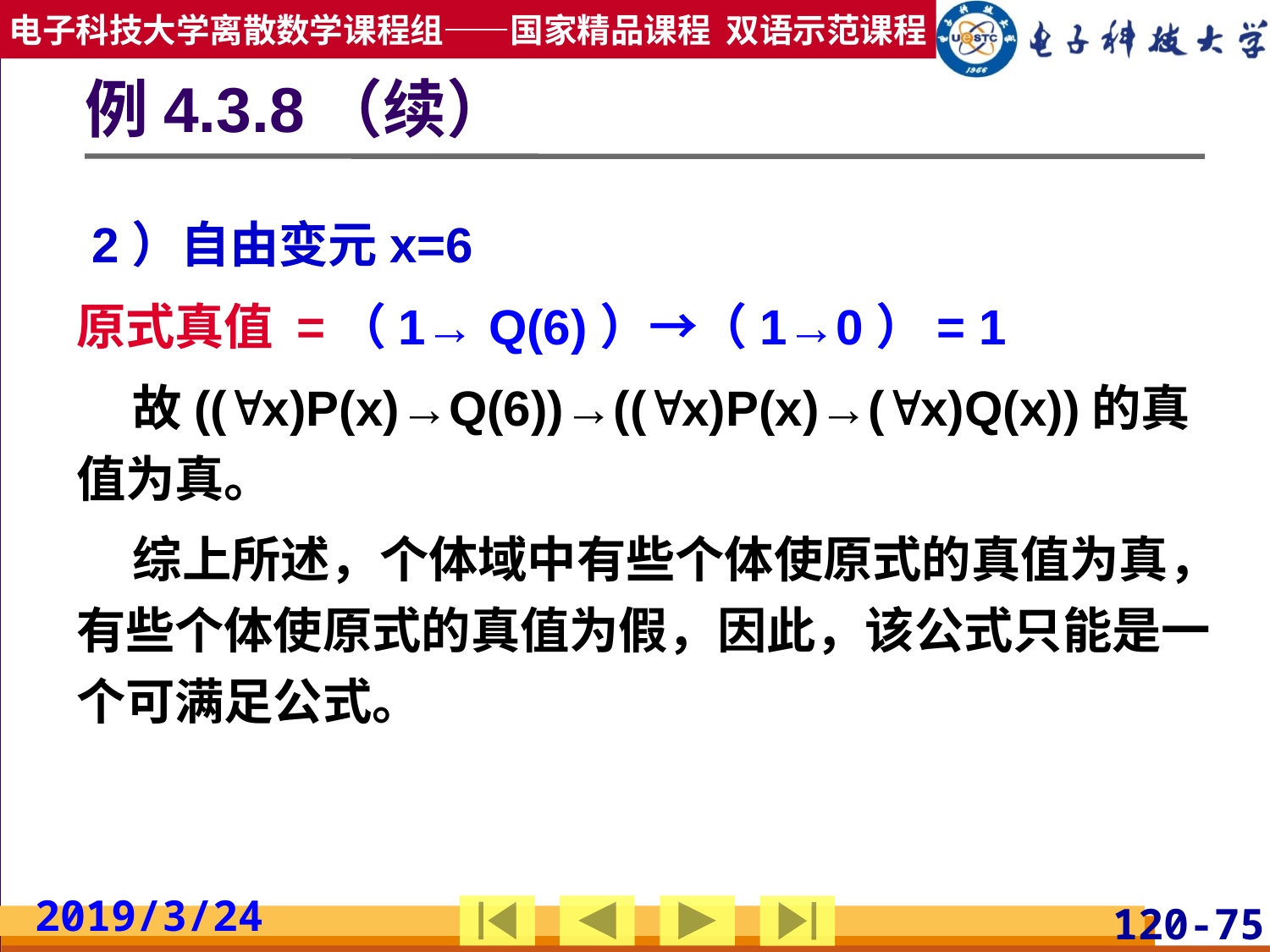

# 例4.3.8（续）
 2）自由变元x=6
原式真值 =（1→ Q(6)）→（1→0）= 1
    故((∀x)P(x)→Q(6))→((∀x)P(x)→(∀x)Q(x))的真值为真。
    综上所述，个体域中有些个体使原式的真值为真，有些个体使原式的真值为假，因此，该公式只能是一个可满足公式。
2019/3/24